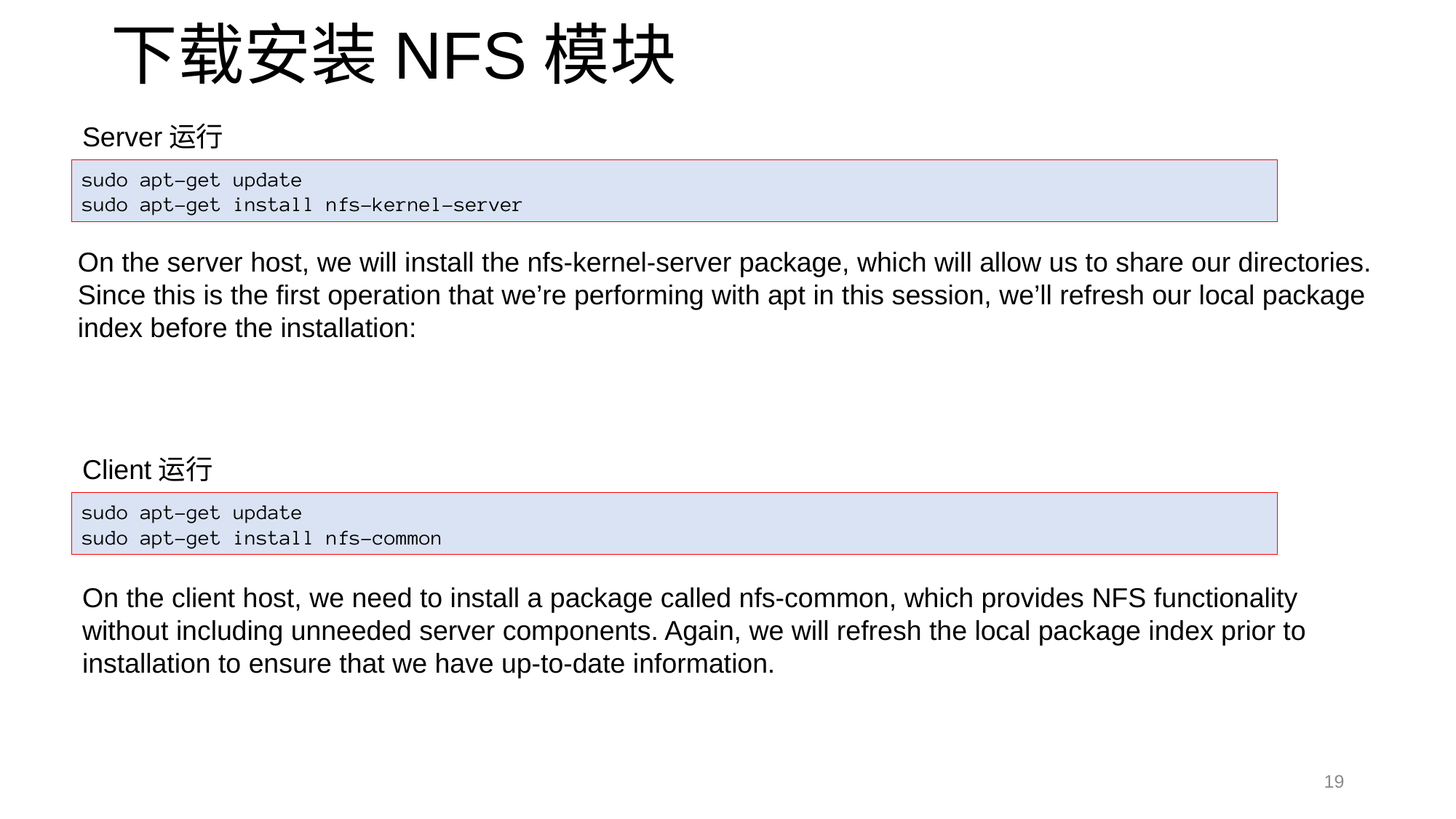

# 下载安装NFS模块
Server运行
sudo apt-get update
sudo apt-get install nfs-kernel-server
On the server host, we will install the nfs-kernel-server package, which will allow us to share our directories. Since this is the first operation that we’re performing with apt in this session, we’ll refresh our local package index before the installation:
Client运行
sudo apt-get update
sudo apt-get install nfs-common
On the client host, we need to install a package called nfs-common, which provides NFS functionality without including unneeded server components. Again, we will refresh the local package index prior to installation to ensure that we have up-to-date information.
19